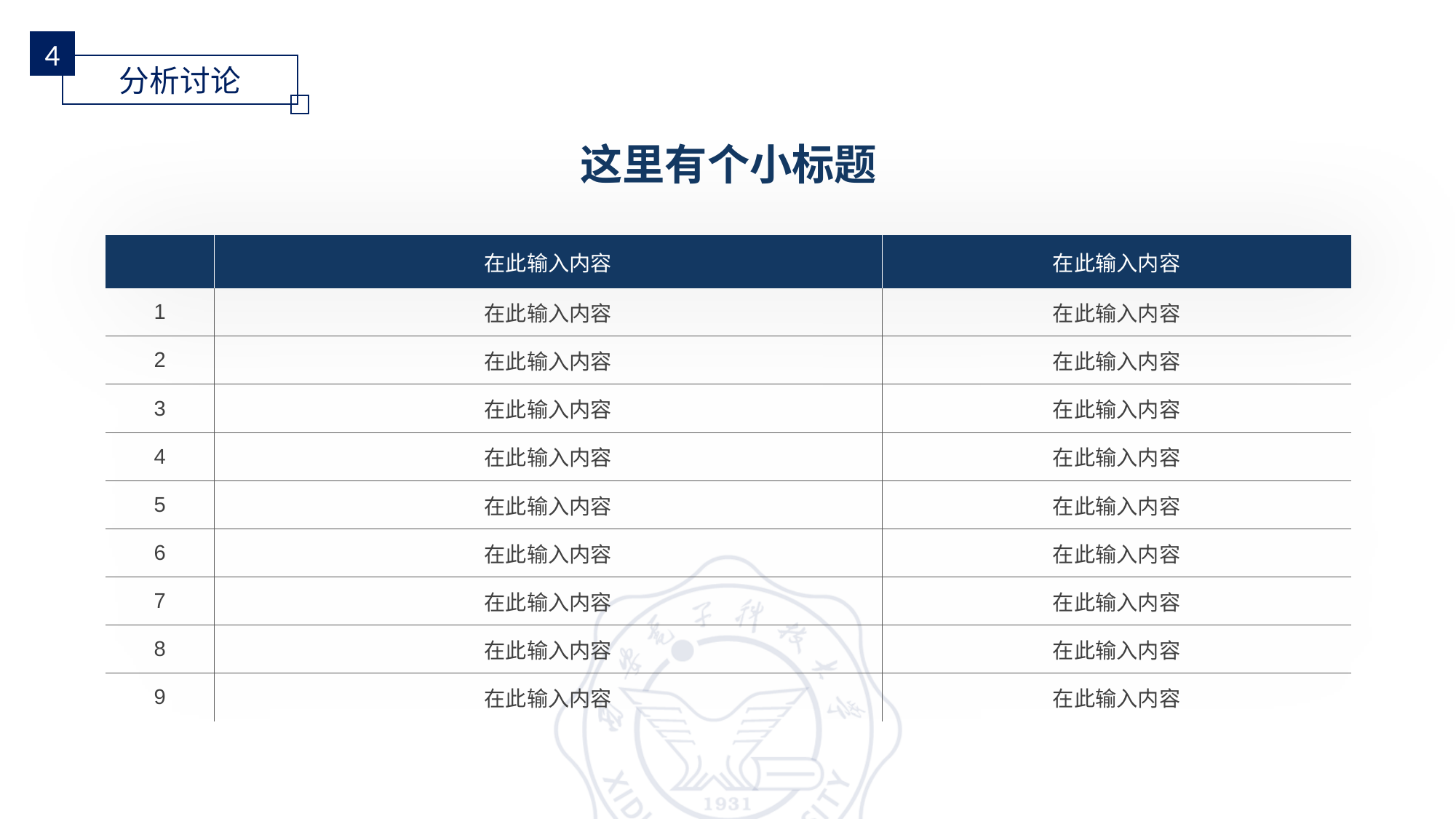

4
分析讨论

这里有个小标题
|  | 在此输入内容 | 在此输入内容 |
| --- | --- | --- |
| 1 | 在此输入内容 | 在此输入内容 |
| 2 | 在此输入内容 | 在此输入内容 |
| 3 | 在此输入内容 | 在此输入内容 |
| 4 | 在此输入内容 | 在此输入内容 |
| 5 | 在此输入内容 | 在此输入内容 |
| 6 | 在此输入内容 | 在此输入内容 |
| 7 | 在此输入内容 | 在此输入内容 |
| 8 | 在此输入内容 | 在此输入内容 |
| 9 | 在此输入内容 | 在此输入内容 |